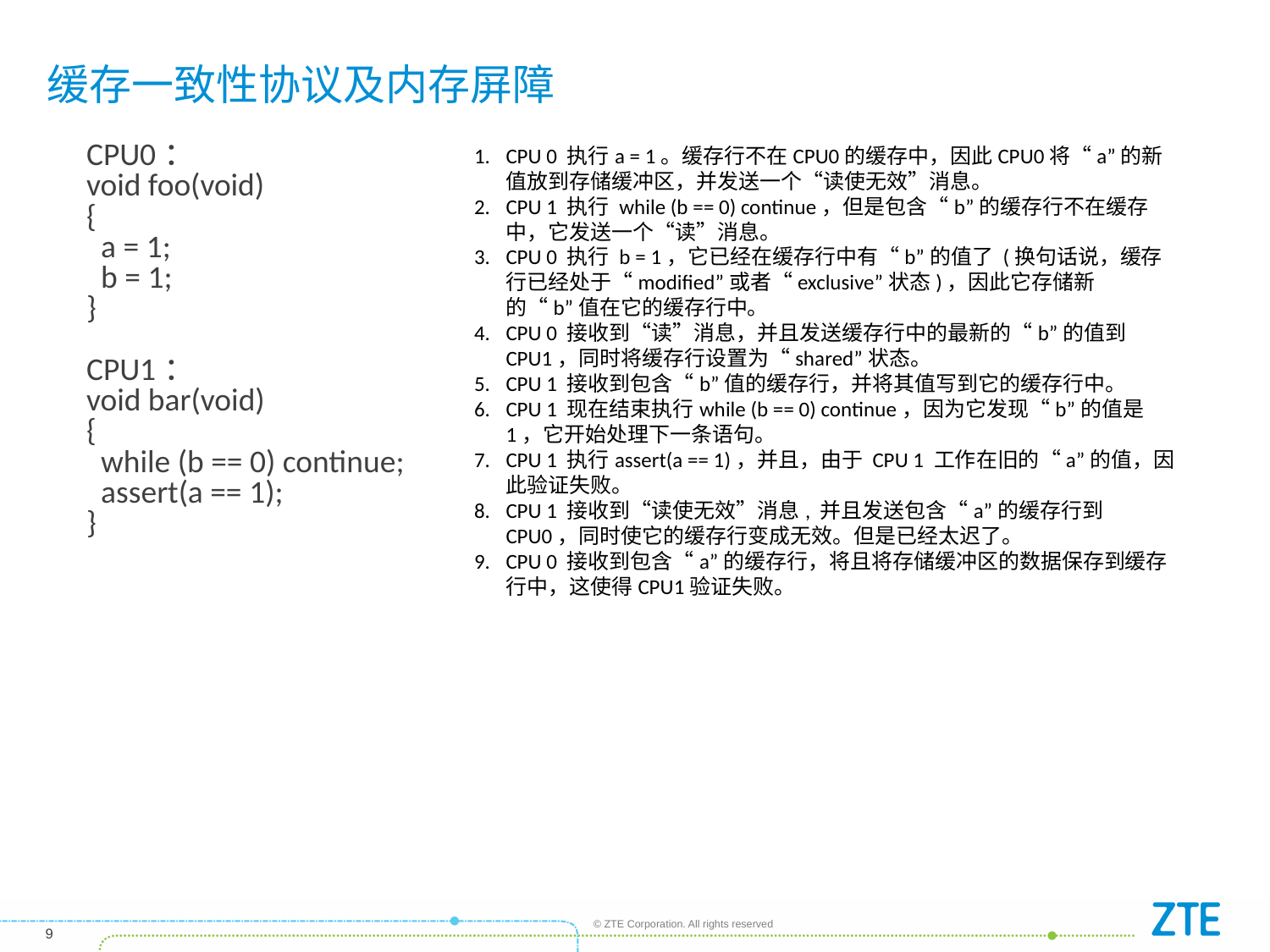

# 缓存一致性协议及内存屏障
CPU 0 执行a = 1。缓存行不在CPU0的缓存中，因此CPU0将“a”的新值放到存储缓冲区，并发送一个“读使无效”消息。
CPU 1 执行 while (b == 0) continue，但是包含“b”的缓存行不在缓存中，它发送一个“读”消息。
CPU 0 执行 b = 1，它已经在缓存行中有“b”的值了 (换句话说，缓存行已经处于“modified”或者“exclusive”状态)，因此它存储新的“b”值在它的缓存行中。
CPU 0 接收到“读”消息，并且发送缓存行中的最新的“b”的值到CPU1，同时将缓存行设置为“shared”状态。
CPU 1 接收到包含“b”值的缓存行，并将其值写到它的缓存行中。
CPU 1 现在结束执行while (b == 0) continue，因为它发现“b”的值是1，它开始处理下一条语句。
CPU 1 执行assert(a == 1)，并且，由于 CPU 1 工作在旧的“a”的值，因此验证失败。
CPU 1 接收到“读使无效”消息, 并且发送包含“a”的缓存行到CPU0，同时使它的缓存行变成无效。但是已经太迟了。
CPU 0 接收到包含“a”的缓存行，将且将存储缓冲区的数据保存到缓存行中，这使得CPU1验证失败。
CPU0：
void foo(void)
{
  a = 1;
  b = 1;
}

CPU1：
void bar(void)
{
  while (b == 0) continue;
  assert(a == 1);
}